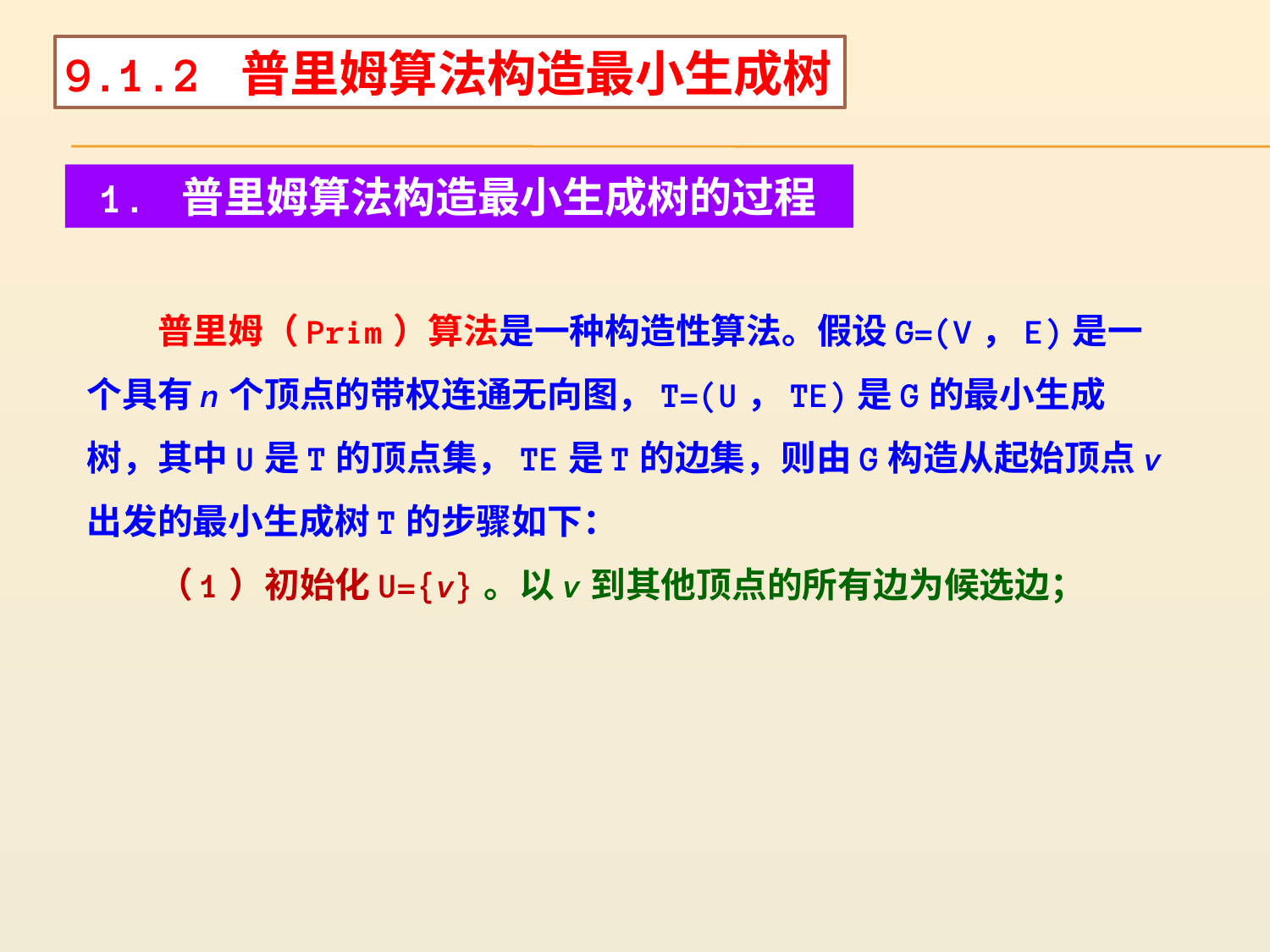

9.1.2 普里姆算法构造最小生成树
1. 普里姆算法构造最小生成树的过程
　　普里姆（Prim）算法是一种构造性算法。假设G=(V，E)是一个具有n个顶点的带权连通无向图，T=(U，TE)是G的最小生成树，其中U是T的顶点集，TE是T的边集，则由G构造从起始顶点v出发的最小生成树T的步骤如下：
　　（1）初始化U={v}。以v到其他顶点的所有边为候选边；